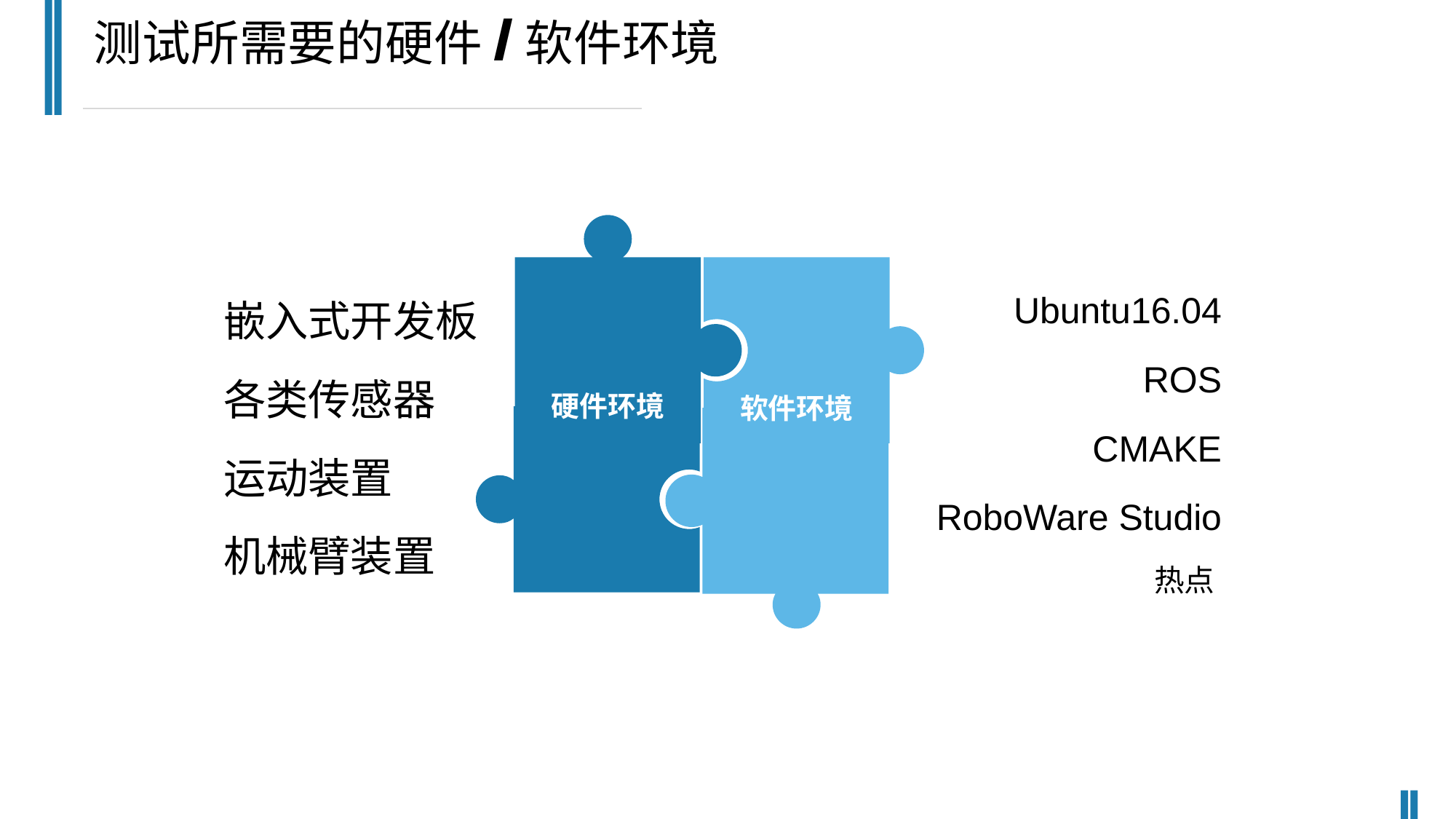

测试所需要的硬件/软件环境

Ubuntu16.04
ROS
CMAKE
RoboWare Studio
热点
嵌入式开发板
各类传感器
运动装置
机械臂装置

硬件环境
软件环境